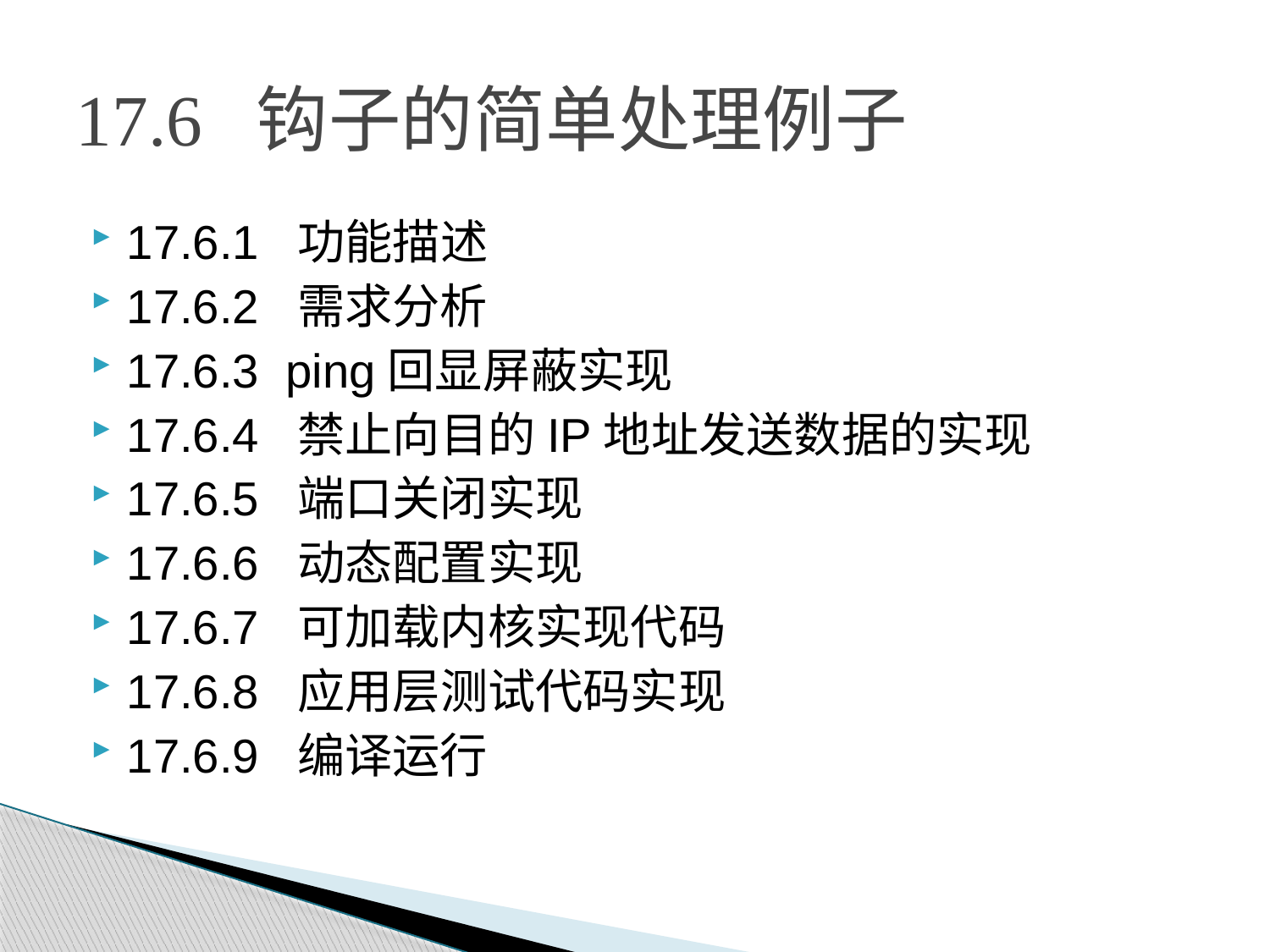

# 17.6  钩子的简单处理例子
17.6.1  功能描述
17.6.2  需求分析
17.6.3  ping回显屏蔽实现
17.6.4  禁止向目的IP地址发送数据的实现
17.6.5  端口关闭实现
17.6.6  动态配置实现
17.6.7  可加载内核实现代码
17.6.8  应用层测试代码实现
17.6.9  编译运行